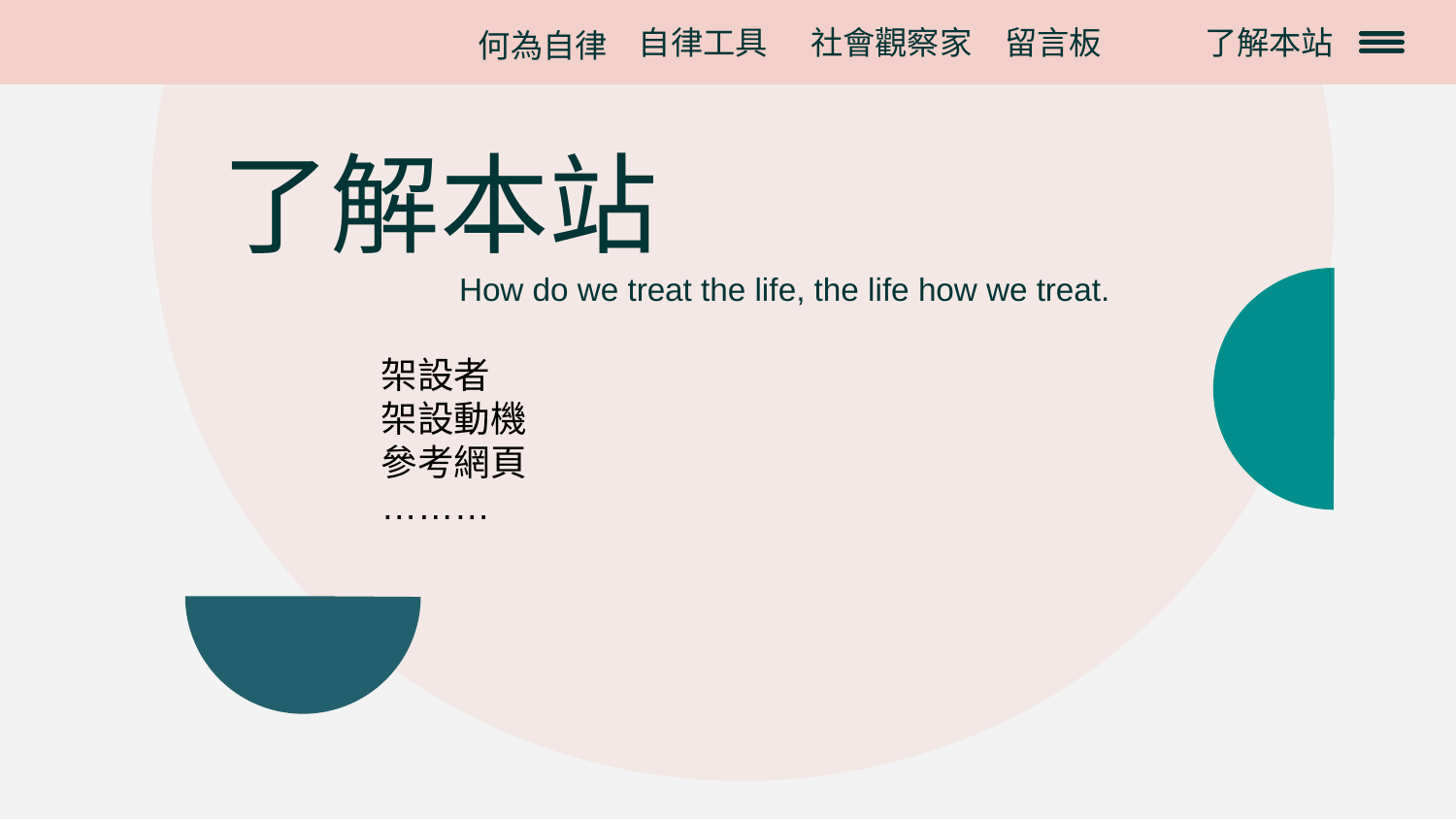

社會觀察家
留言板
自律工具
了解本站

何為自律
了解本站
How do we treat the life, the life how we treat.

架設者
架設動機
參考網頁
………